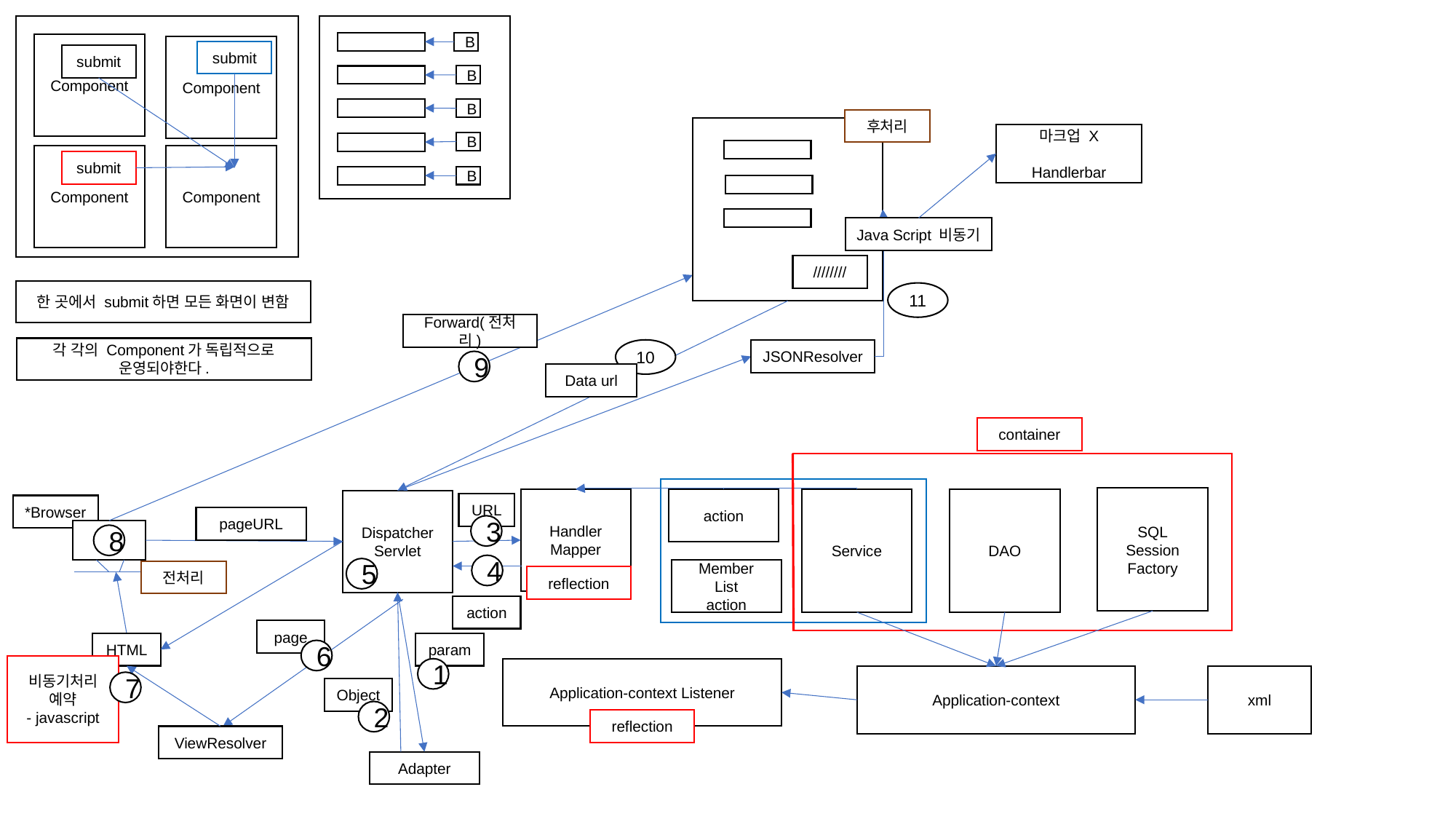

B
Component
Component
submit
submit
B

B
후처리

마크업 X

Handlerbar
B

Component
Component
submit
B

Java Script 비동기
////////
한 곳에서 submit하면 모든 화면이 변함
11
Forward(전처리)
각 각의 Component가 독립적으로 운영되야한다.
10
JSONResolver
9
Data url
container

SQL
Session
Factory
DAO
Handler
Mapper
action
Service
Dispatcher
Servlet
URL
*Browser
pageURL
3

8
4
5
Member
List
action
전처리
reflection
action
page
HTML
param
6
비동기처리
예약
- javascript
1
Application-context Listener
Application-context
xml
7
Object
2
reflection
ViewResolver
Adapter